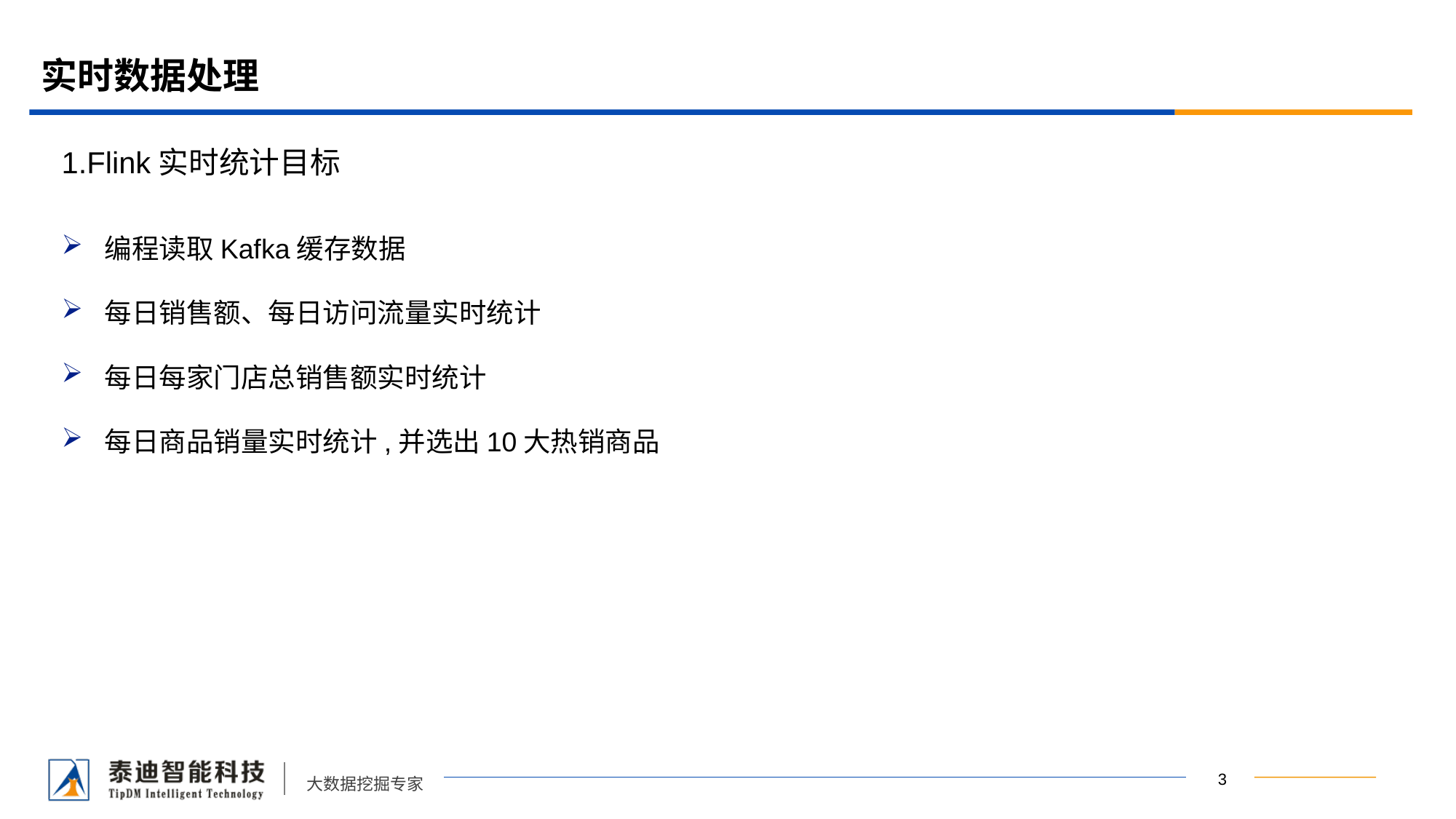

# 实时数据处理
1.Flink实时统计目标
编程读取Kafka缓存数据
每日销售额、每日访问流量实时统计
每日每家门店总销售额实时统计
每日商品销量实时统计,并选出10大热销商品